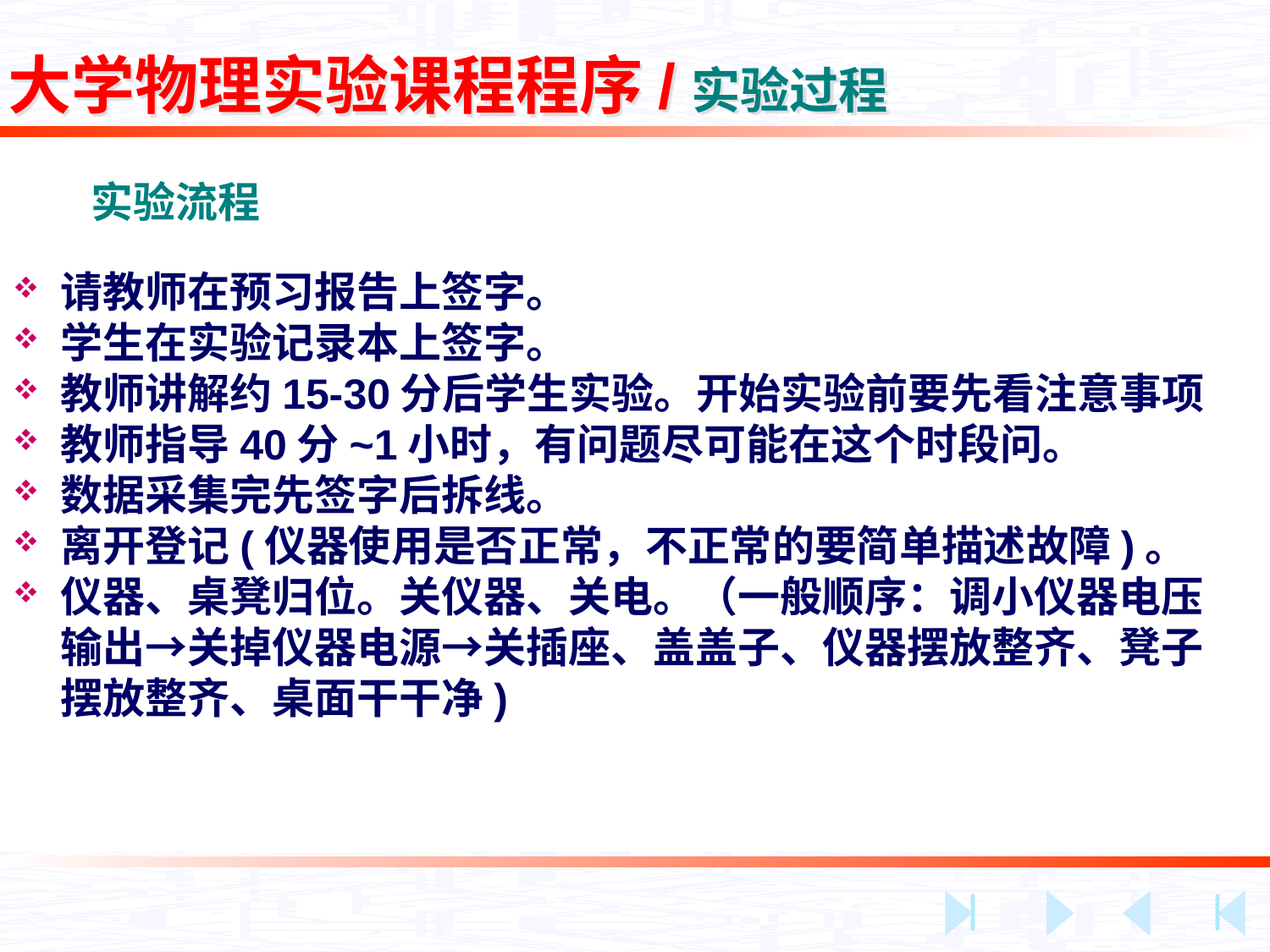

大学物理实验课程程序/实验过程
实验流程
请教师在预习报告上签字。
学生在实验记录本上签字。
教师讲解约15-30分后学生实验。开始实验前要先看注意事项
教师指导40分~1小时，有问题尽可能在这个时段问。
数据采集完先签字后拆线。
离开登记(仪器使用是否正常，不正常的要简单描述故障)。
仪器、桌凳归位。关仪器、关电。（一般顺序：调小仪器电压输出→关掉仪器电源→关插座、盖盖子、仪器摆放整齐、凳子摆放整齐、桌面干干净)